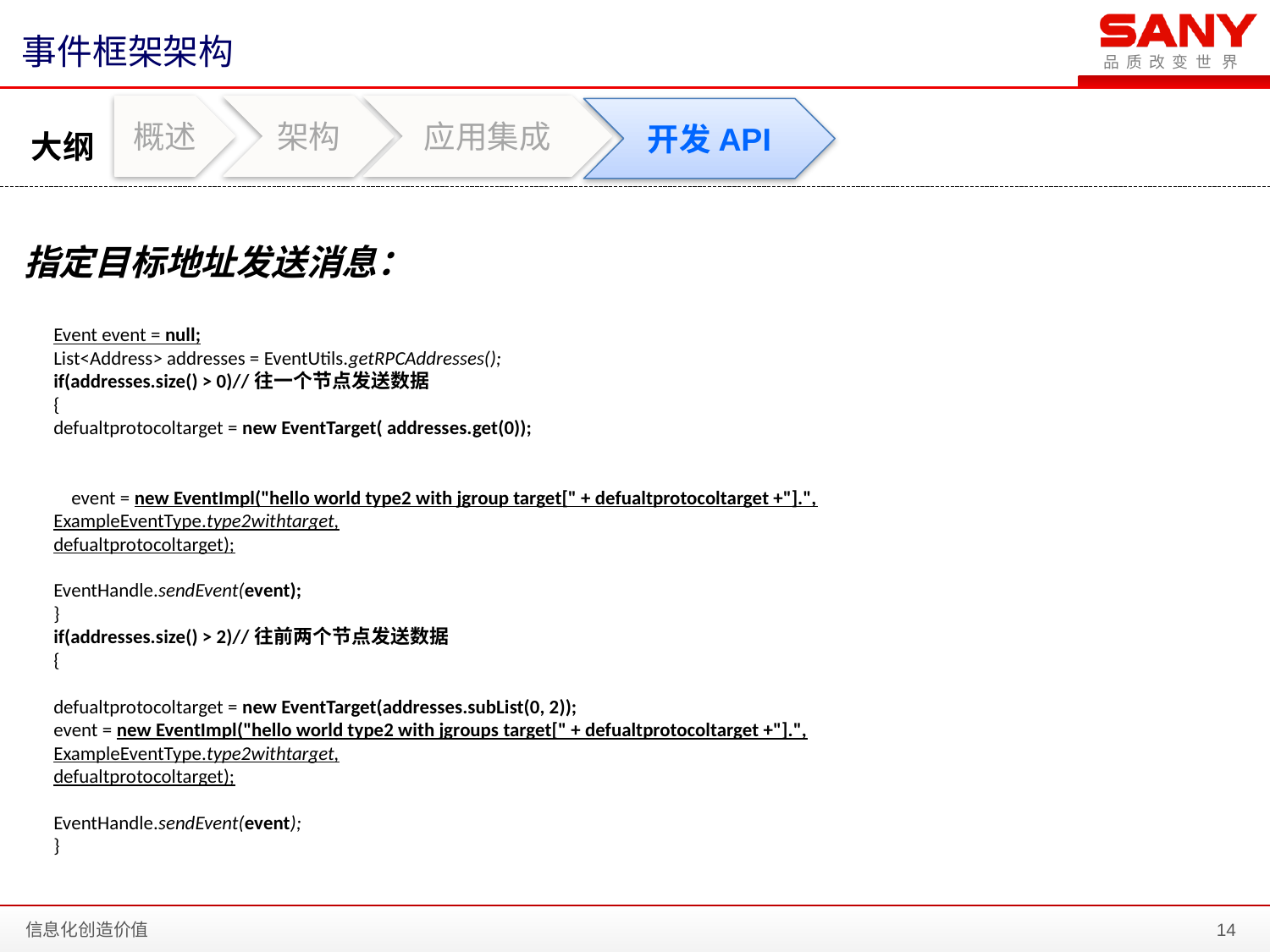

# 事件框架架构
大纲
概述
架构
应用集成
开发API

指定目标地址发送消息：
Event event = null;
List<Address> addresses = EventUtils.getRPCAddresses();
if(addresses.size() > 0)//往一个节点发送数据
{
defualtprotocoltarget = new EventTarget( addresses.get(0));

    event = new EventImpl("hello world type2 with jgroup target[" + defualtprotocoltarget +"].",
ExampleEventType.type2withtarget,
defualtprotocoltarget);

EventHandle.sendEvent(event);
}
if(addresses.size() > 2)//往前两个节点发送数据
{

defualtprotocoltarget = new EventTarget(addresses.subList(0, 2));
event = new EventImpl("hello world type2 with jgroups target[" + defualtprotocoltarget +"].",
ExampleEventType.type2withtarget,
defualtprotocoltarget);

EventHandle.sendEvent(event);
}
14
信息化创造价值